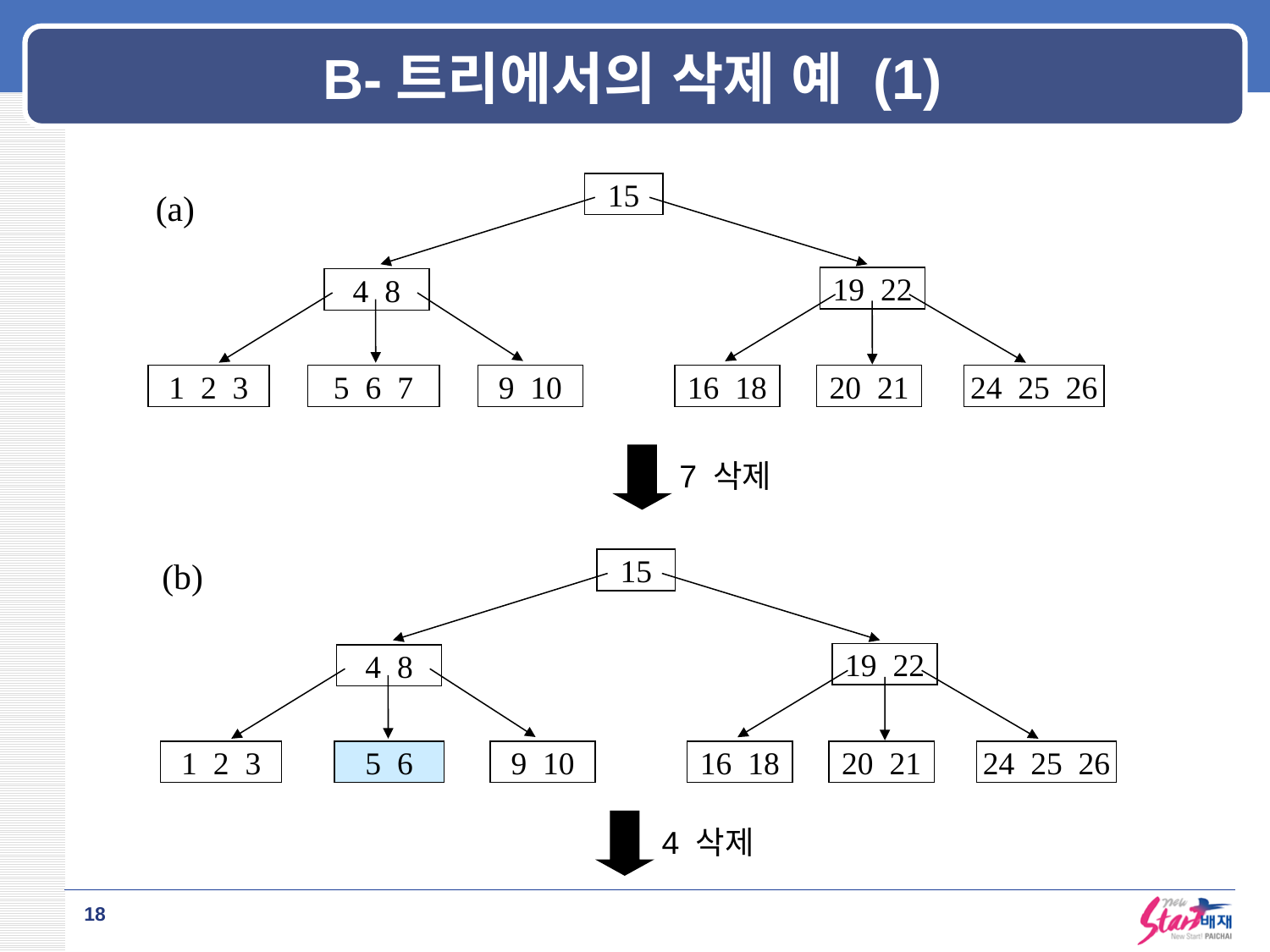

# B-트리에서의 삭제 예 (1)
15
(a)

19  22
4  8

1  2  3
5  6  7
9  10
16  18
20  21
24  25  26

7 삭제
(b)
15

19  22
4  8

1  2  3
5  6
9  10
16  18
20  21
24  25  26

4 삭제
18